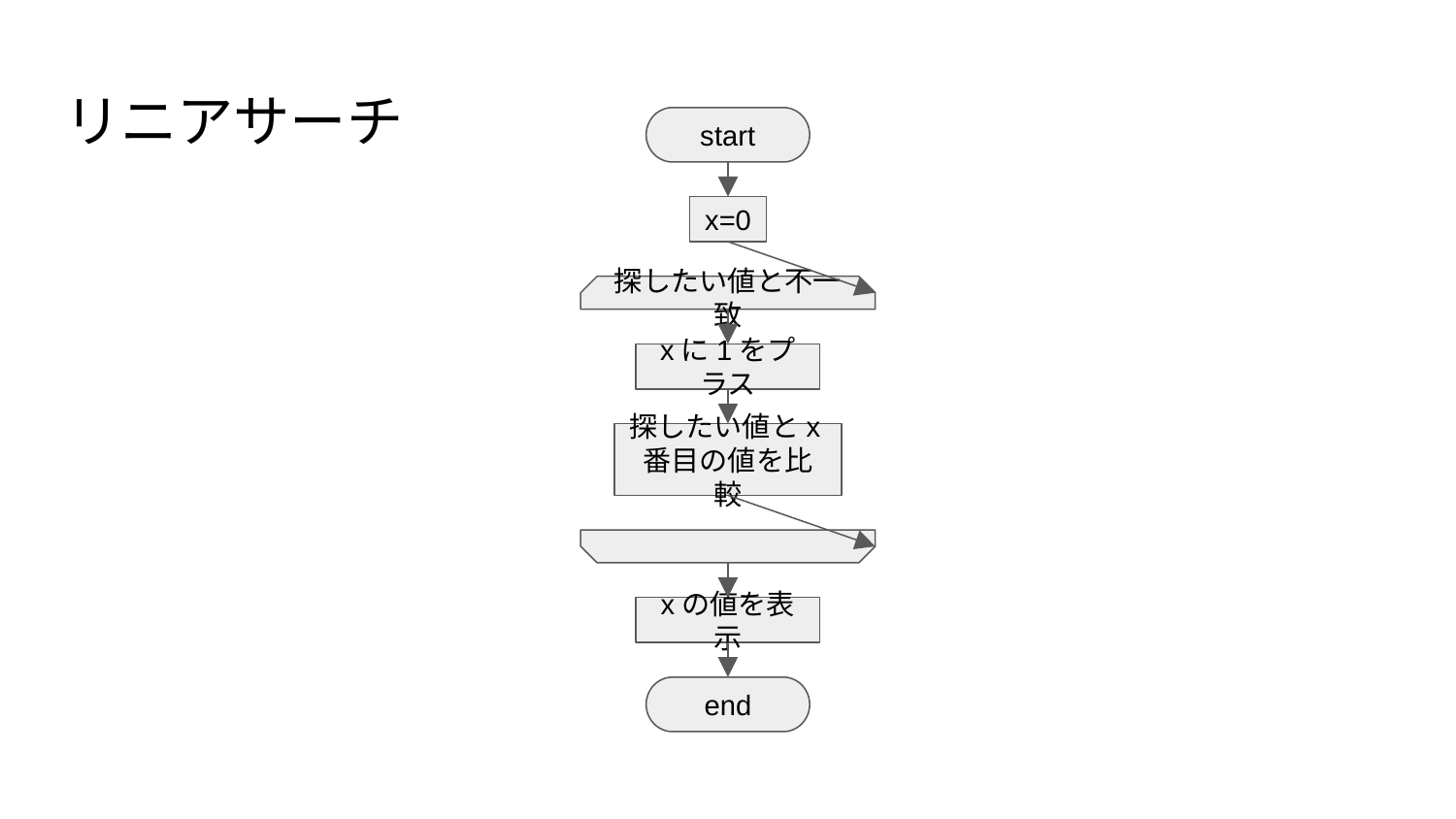

# リニアサーチ
start
x=0
探したい値と不一致
xに1をプラス
探したい値とx番目の値を比較

xの値を表示
end